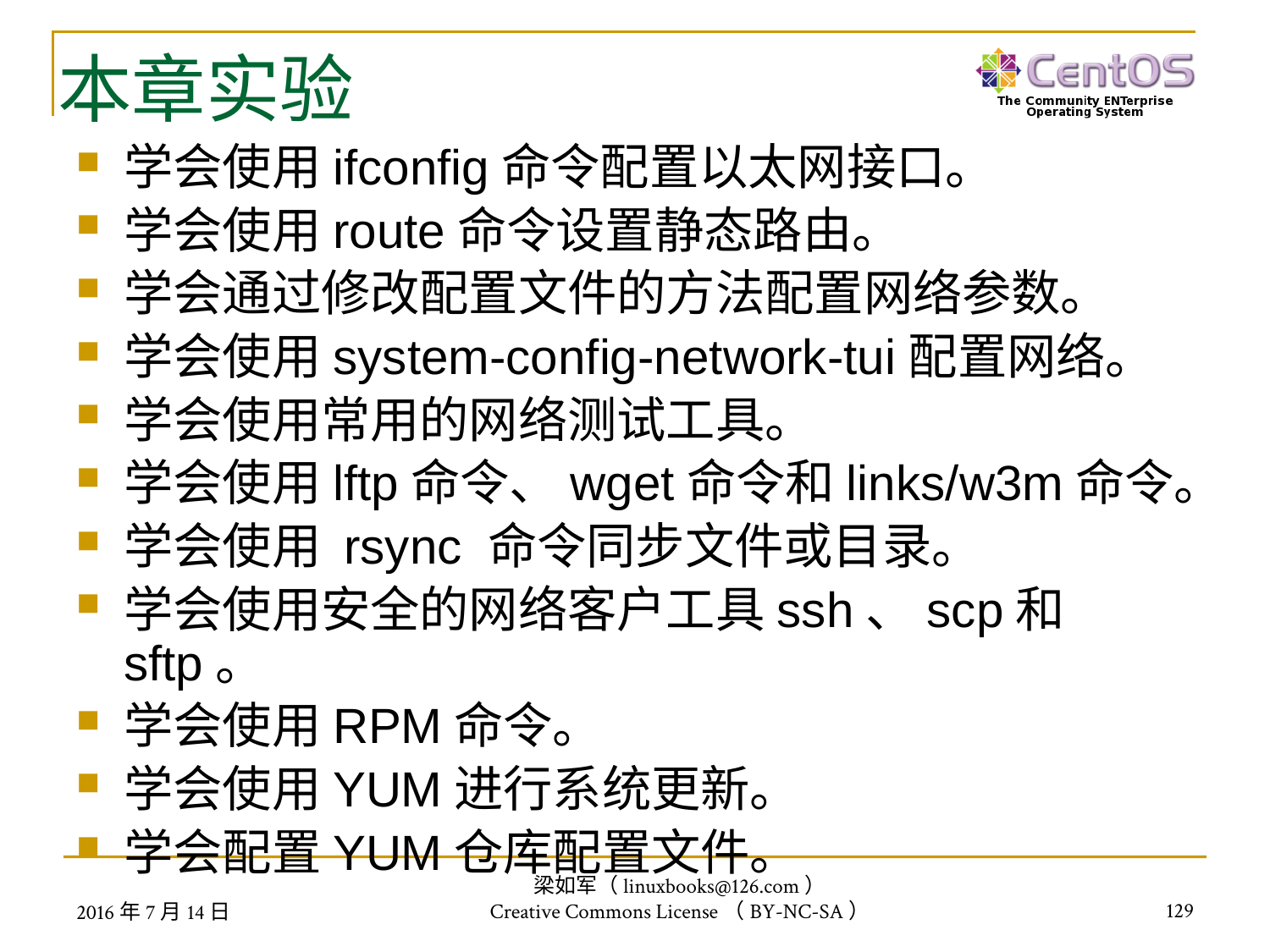

# 本章实验
学会使用ifconfig命令配置以太网接口。
学会使用route命令设置静态路由。
学会通过修改配置文件的方法配置网络参数。
学会使用system-config-network-tui配置网络。
学会使用常用的网络测试工具。
学会使用lftp命令、wget命令和links/w3m命令。
学会使用 rsync 命令同步文件或目录。
学会使用安全的网络客户工具ssh、scp和sftp。
学会使用RPM命令。
学会使用YUM进行系统更新。
学会配置YUM仓库配置文件。
梁如军（linuxbooks@126.com）
Creative Commons License（BY-NC-SA）
2016年7月14日
129